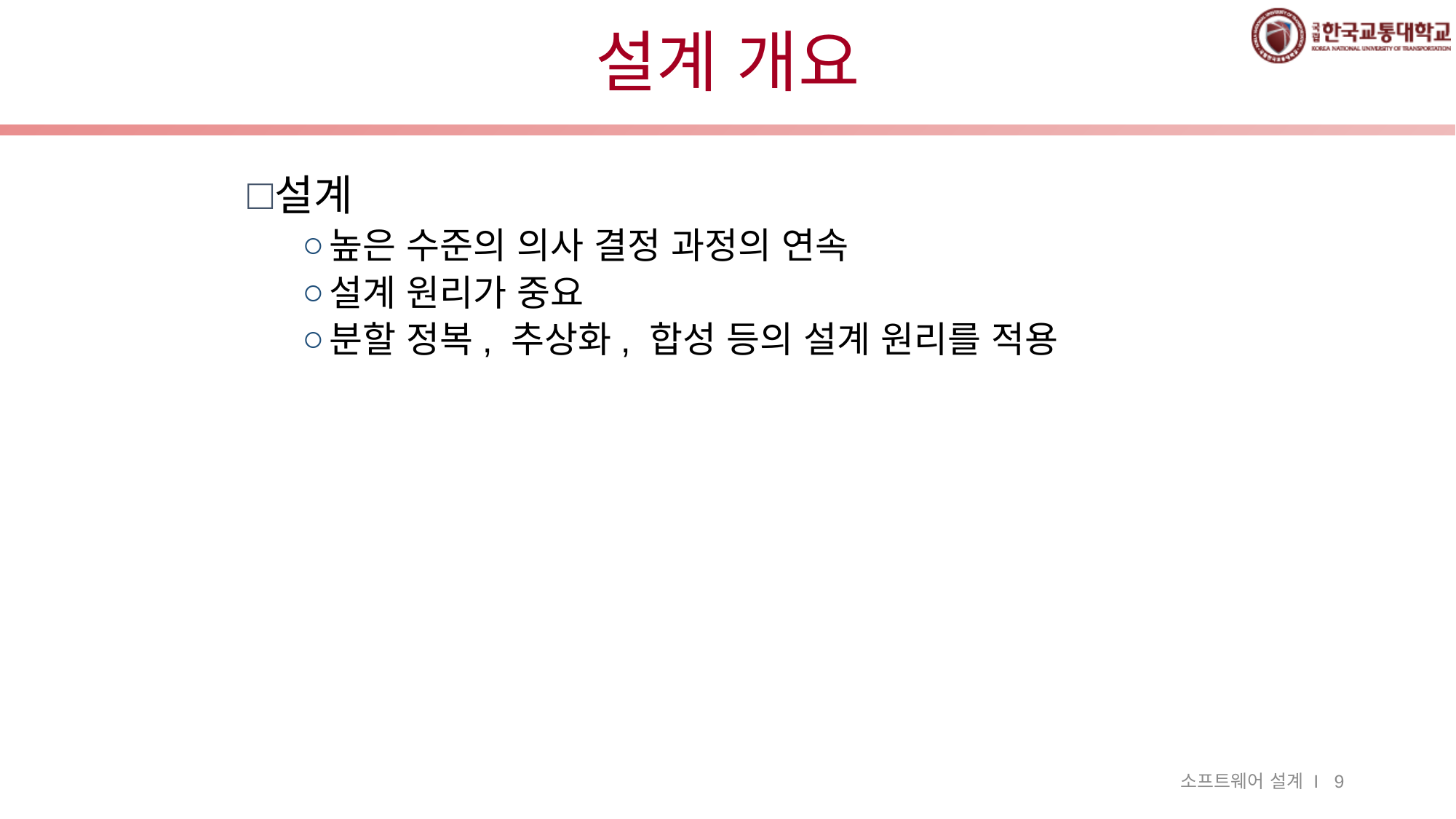

# 설계 개요
설계
높은 수준의 의사 결정 과정의 연속
설계 원리가 중요
분할 정복, 추상화, 합성 등의 설계 원리를 적용

소프트웨어 설계 I   9